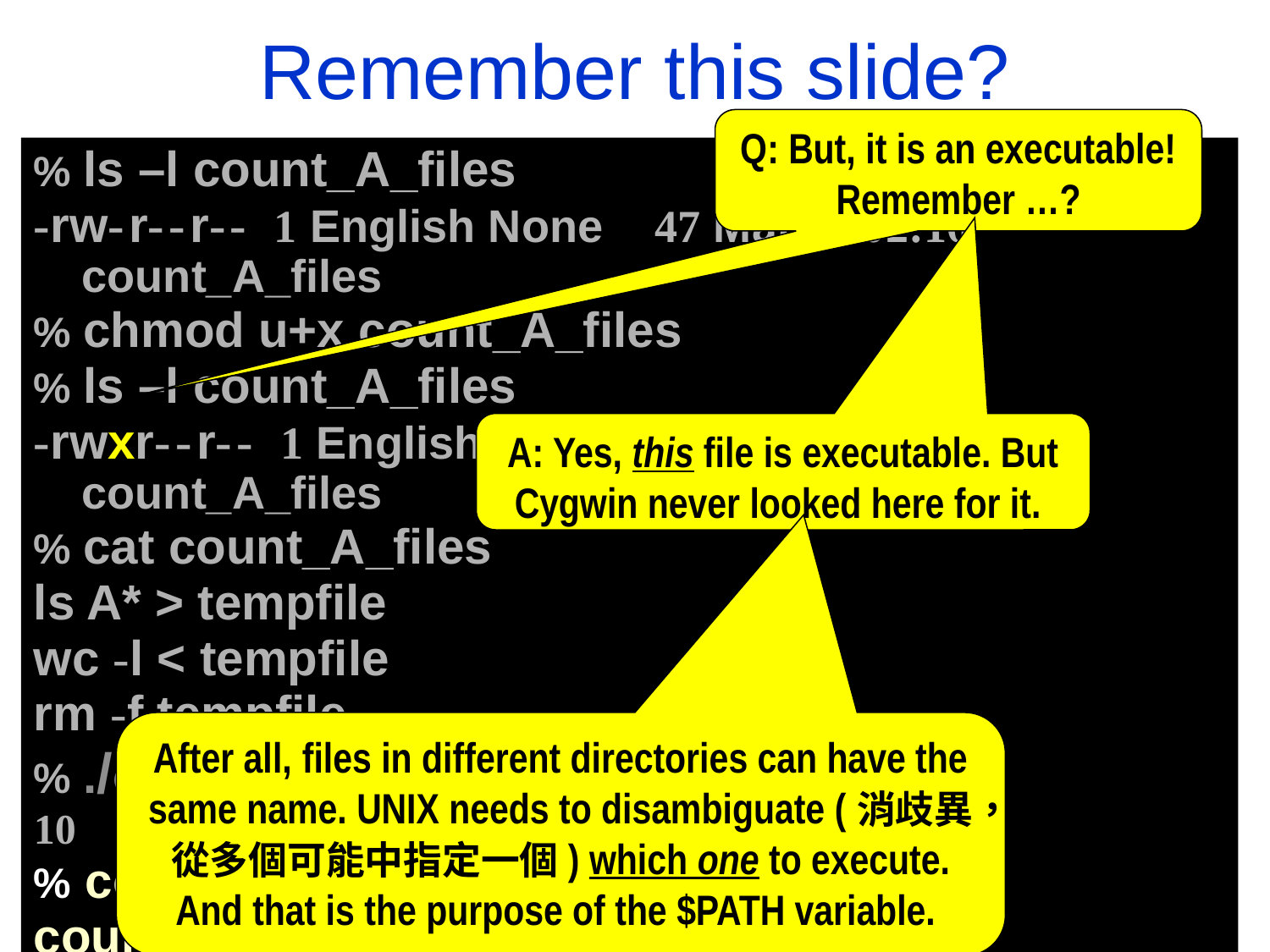

Remember this slide?
Q: But, it is an executable! Remember …?
% ls –l count_A_files
-rw- r- - r- -  1 English None    47 Mar  3  02:16 count_A_files
% chmod u+x count_A_files
% ls –l count_A_files
-rwxr- - r- -  1 English None    47 Mar  3  02:16 count_A_files
% cat count_A_files
ls A* > tempfile
wc -l < tempfile
rm -f tempfile
% ./ccount_A_files
10
% count_A_files
count_A_files: Command not found.
%
A: Yes, this file is executable. But Cygwin never looked here for it.
After all, files in different directories can have the same name. UNIX needs to disambiguate (消歧異，從多個可能中指定一個) which one to execute. And that is the purpose of the $PATH variable.